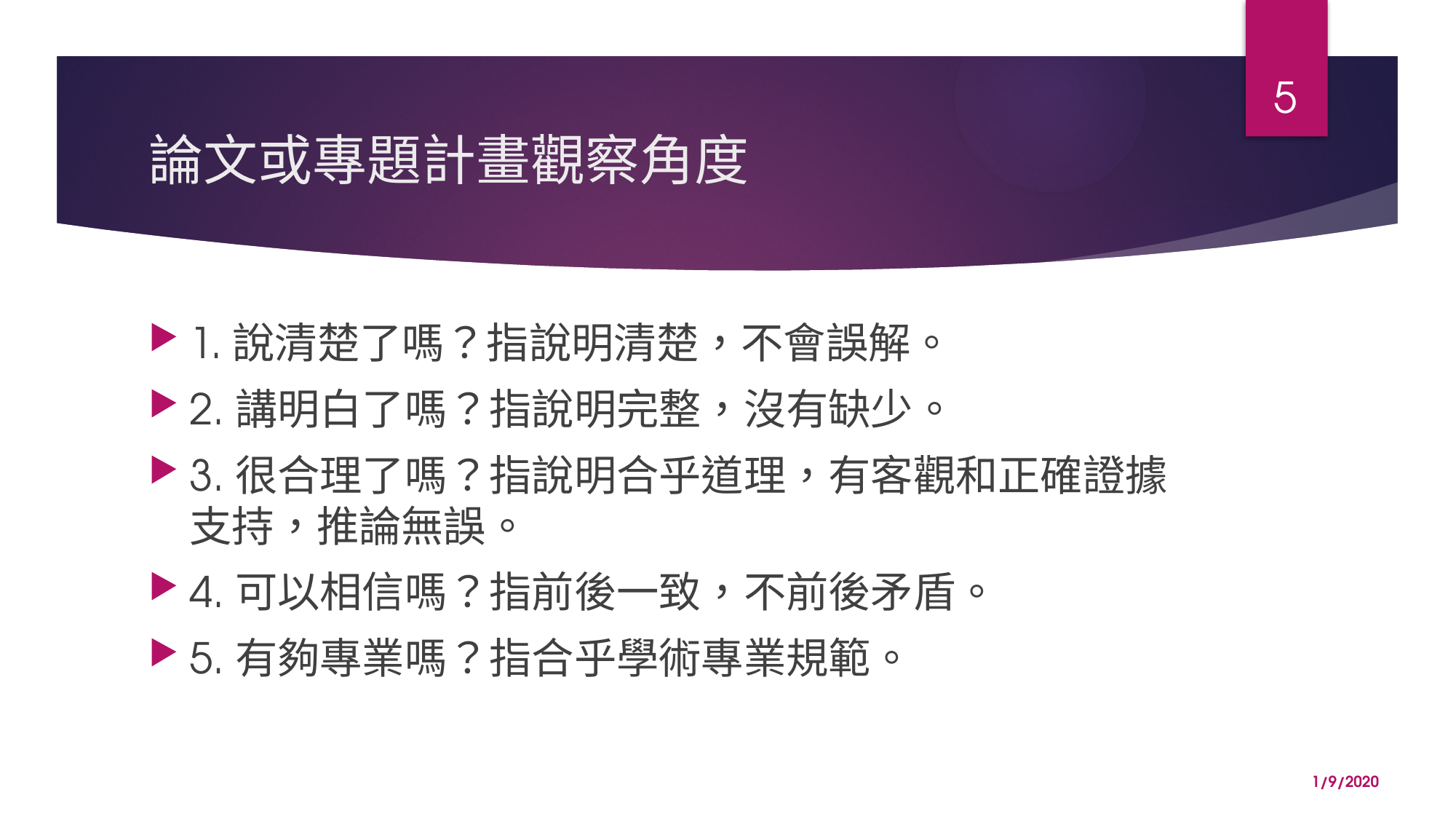

5
# 論文或專題計畫觀察角度
1.說清楚了嗎？指說明清楚，不會誤解。
2.講明白了嗎？指說明完整，沒有缺少。
3.很合理了嗎？指說明合乎道理，有客觀和正確證據支持，推論無誤。
4.可以相信嗎？指前後一致，不前後矛盾。
5.有夠專業嗎？指合乎學術專業規範。
1/9/2020